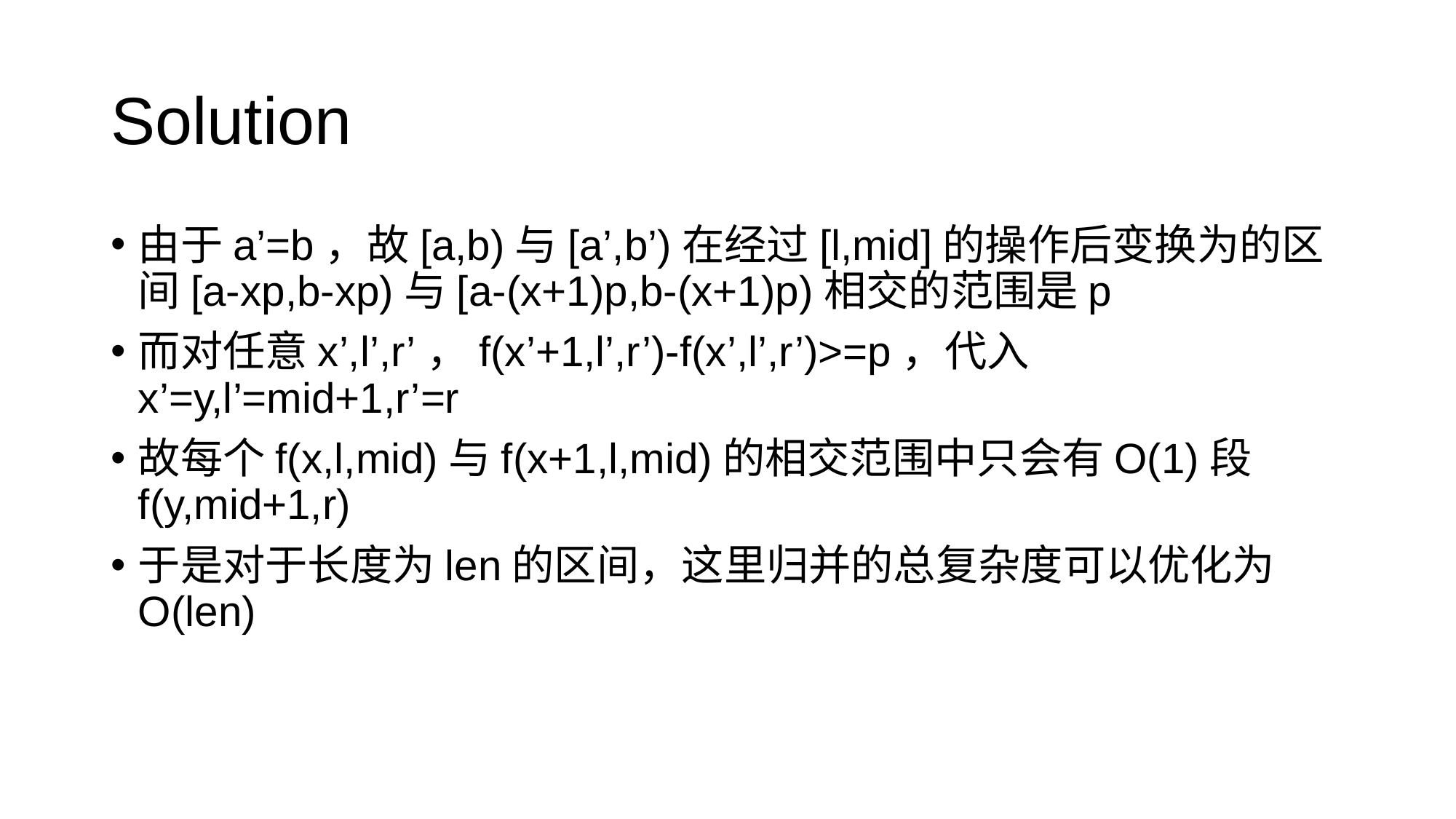

# Solution
由于a’=b，故[a,b)与[a’,b’)在经过[l,mid]的操作后变换为的区间[a-xp,b-xp)与[a-(x+1)p,b-(x+1)p)相交的范围是p
而对任意x’,l’,r’，f(x’+1,l’,r’)-f(x’,l’,r’)>=p，代入x’=y,l’=mid+1,r’=r
故每个f(x,l,mid)与f(x+1,l,mid)的相交范围中只会有O(1)段f(y,mid+1,r)
于是对于长度为len的区间，这里归并的总复杂度可以优化为O(len)